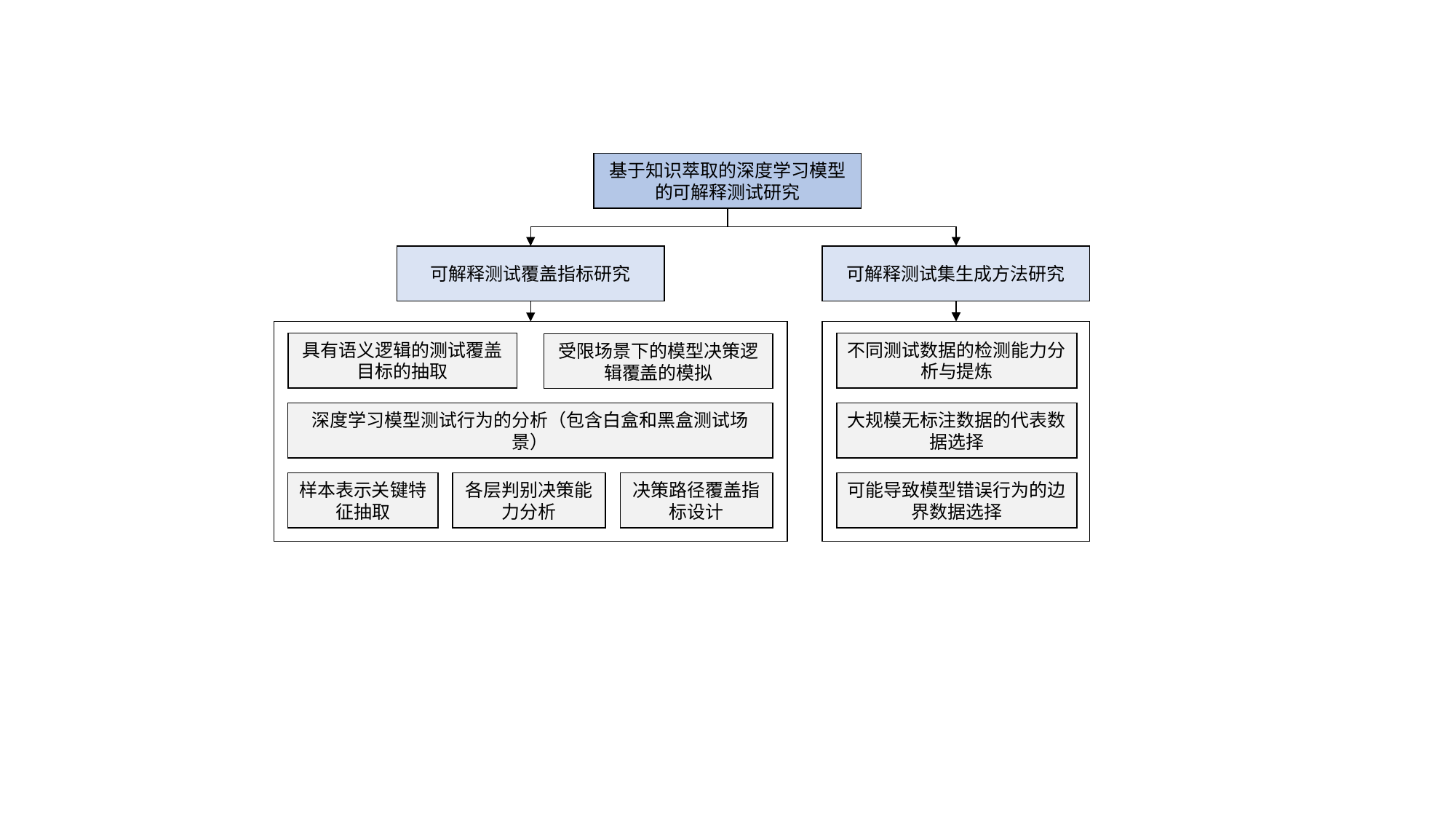

基于知识萃取的深度学习模型的可解释测试研究
可解释测试覆盖指标研究
可解释测试集生成方法研究

不同测试数据的检测能力分析与提炼
大规模无标注数据的代表数据选择
可能导致模型错误行为的边界数据选择

具有语义逻辑的测试覆盖目标的抽取
受限场景下的模型决策逻辑覆盖的模拟
深度学习模型测试行为的分析（包含白盒和黑盒测试场景）
样本表示关键特征抽取
各层判别决策能力分析
决策路径覆盖指标设计